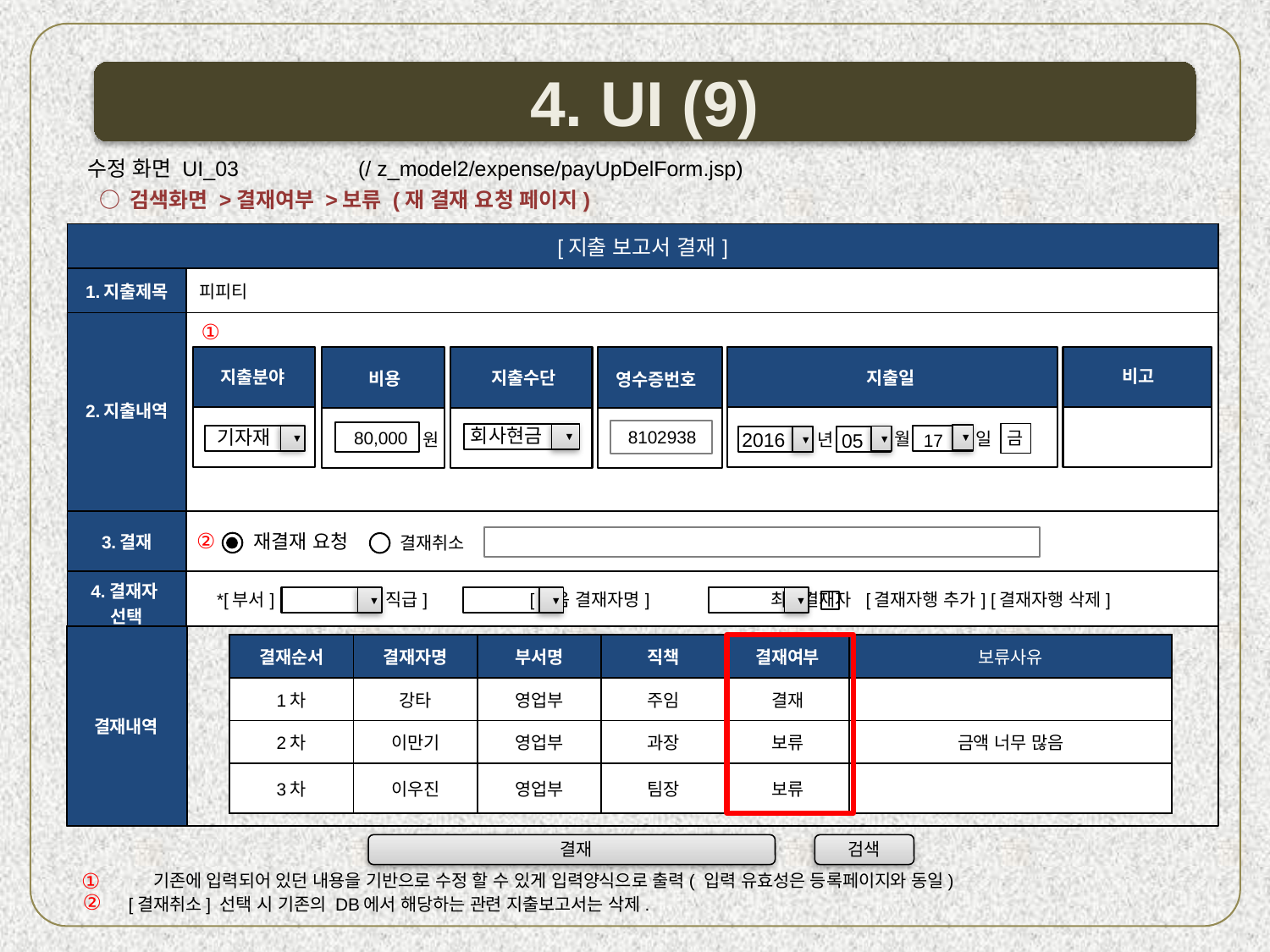

4. UI (9)
수정 화면 UI_03
(/ z_model2/expense/payUpDelForm.jsp)
○ 검색화면 >결재여부 >보류 (재 결재 요청 페이지)
| [지출 보고서 결재] |  |
| --- | --- |
| 1.지출제목 | 피피티 |
| 2.지출내역 |  |
| 3.결재 |  |
| 4.결재자 선택 | \*[부서] [직급] [다음 결재자명] 최종결재자 [결재자행 추가] [결재자행 삭제] |
①

비고
지출분야
지출수단
지출일
비용
영수증번호

 회사현금

▼
기자재

▼
 8102938
금
80,000
  2016

▼

▼

월
일
년
▼

  05

원
17

②
재결재 요청
결재취소

▼

▼

▼

| 결재순서 | 결재자명 | 부서명 | 직책 | 결재여부 | 보류사유 |
| --- | --- | --- | --- | --- | --- |
| 1차 | 강타 | 영업부 | 주임 | 결재 |  |
| 2차 | 이만기 | 영업부 | 과장 | 보류 | 금액 너무 많음 |
| 3차 | 이우진 | 영업부 | 팀장 | 보류 |  |

결재내역
결재
검색

①
기존에 입력되어 있던 내용을 기반으로 수정 할 수 있게 입력양식으로 출력( 입력 유효성은 등록페이지와 동일)
②
[결재취소] 선택 시 기존의 DB에서 해당하는 관련 지출보고서는 삭제.